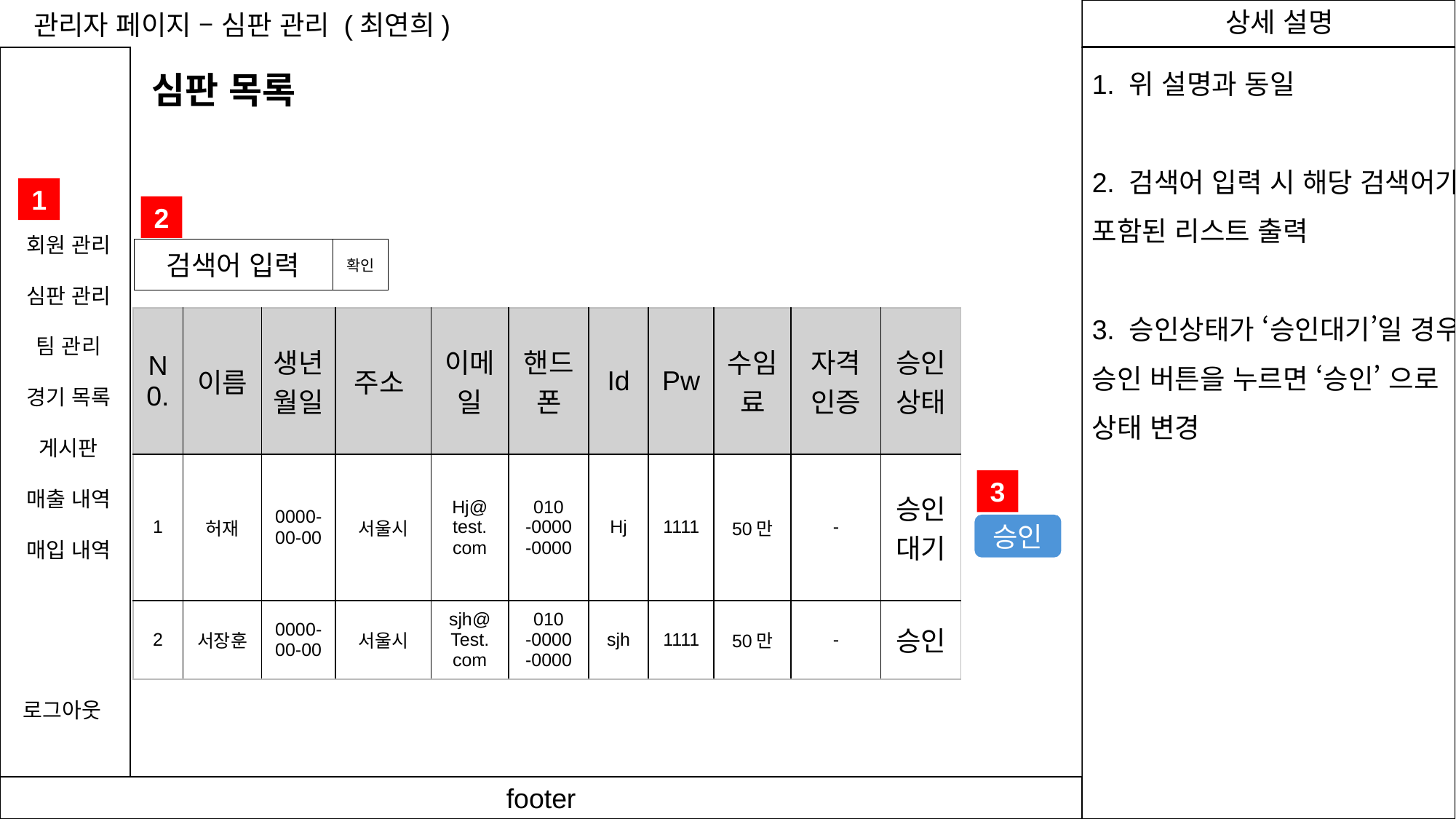

관리자 페이지 – 심판 관리 (최연희)
1. 위 설명과 동일

2. 검색어 입력 시 해당 검색어가 포함된 리스트 출력

3. 승인상태가 ‘승인대기’일 경우 승인 버튼을 누르면 ‘승인’ 으로 상태 변경

심판 목록
1
2
회원 관리

심판 관리

팀 관리

경기 목록

게시판

매출 내역

매입 내역

확인
검색어 입력
| N0. | 이름 | 생년월일 | 주소 | 이메일 | 핸드폰 | Id | Pw | 수임료 | 자격인증 | 승인상태 |
| --- | --- | --- | --- | --- | --- | --- | --- | --- | --- | --- |
| 1 | 허재 | 0000-00-00 | 서울시 | Hj@ test. com | 010 -0000 -0000 | Hj | 1111 | 50만 | - | 승인 대기 |
| 2 | 서장훈 | 0000-00-00 | 서울시 | sjh@ Test. com | 010 -0000 -0000 | sjh | 1111 | 50만 | - | 승인 |

3
승인
로그아웃
footer